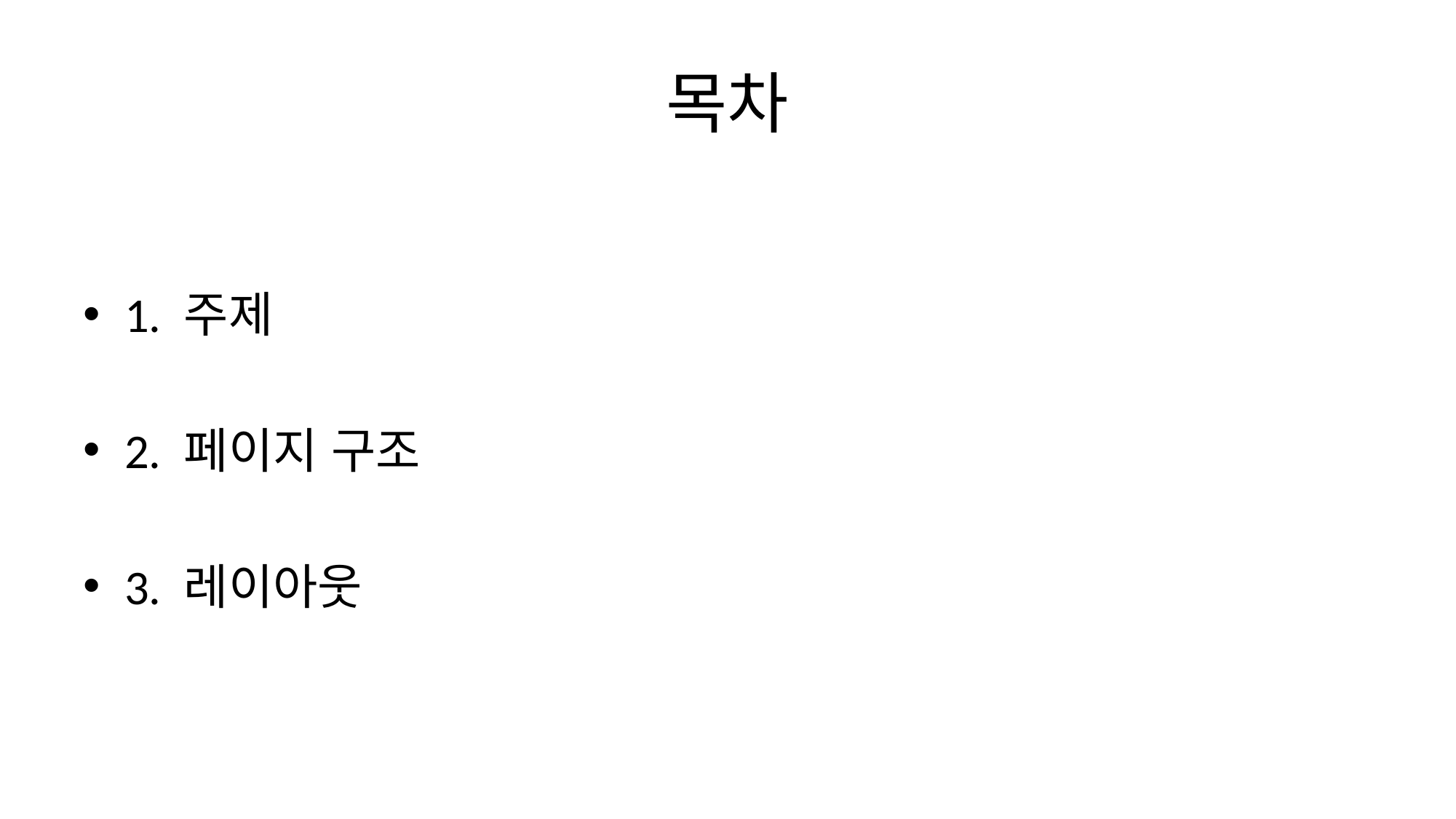

# 목차
1. 주제

2. 페이지 구조

3. 레이아웃